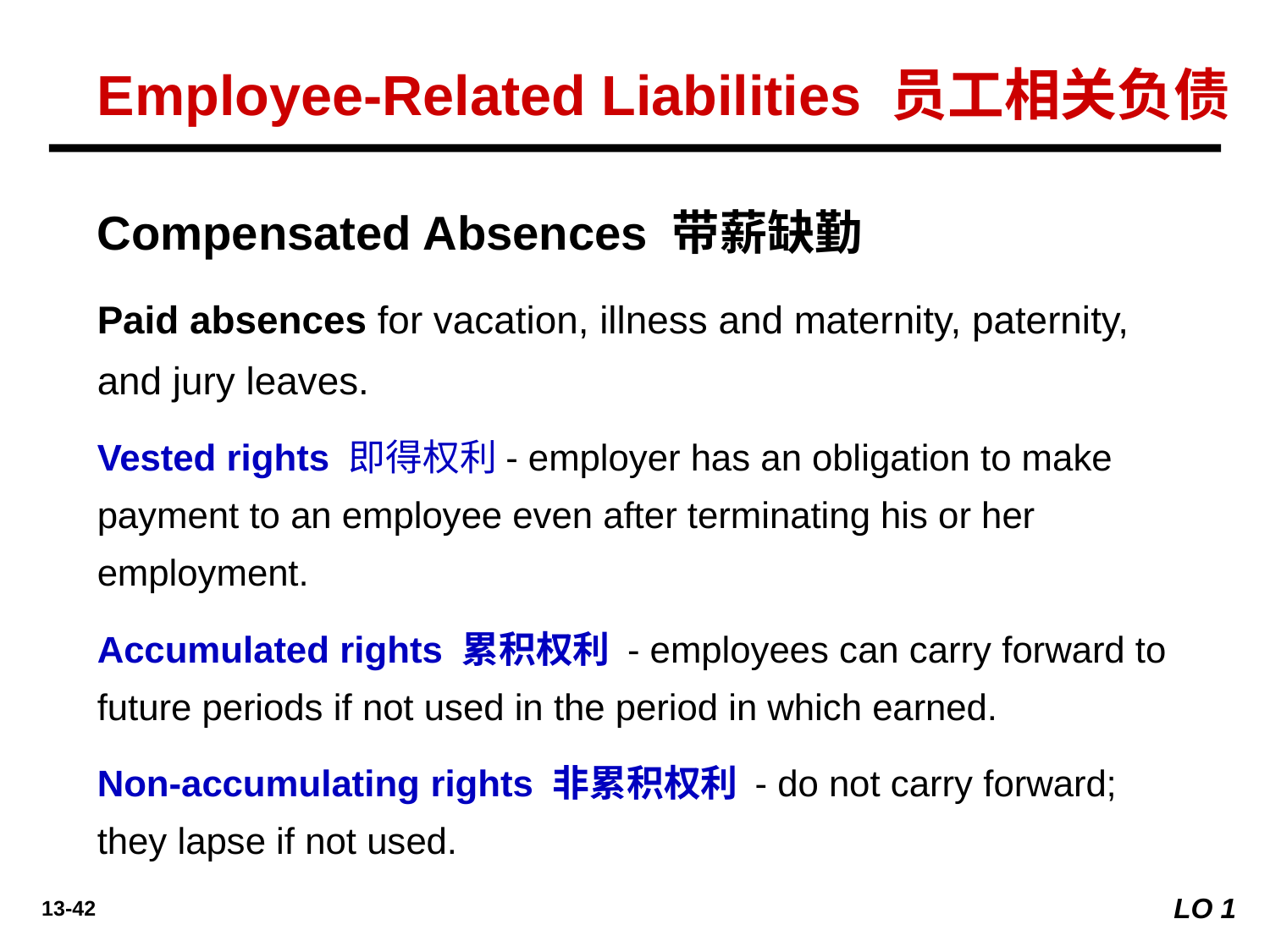

Employee-Related Liabilities 员工相关负债

Compensated Absences 带薪缺勤
Paid absences for vacation, illness and maternity, paternity, and jury leaves.
Vested rights 即得权利- employer has an obligation to make payment to an employee even after terminating his or her employment.
Accumulated rights 累积权利 - employees can carry forward to future periods if not used in the period in which earned.
Non-accumulating rights 非累积权利 - do not carry forward; they lapse if not used.
LO 1